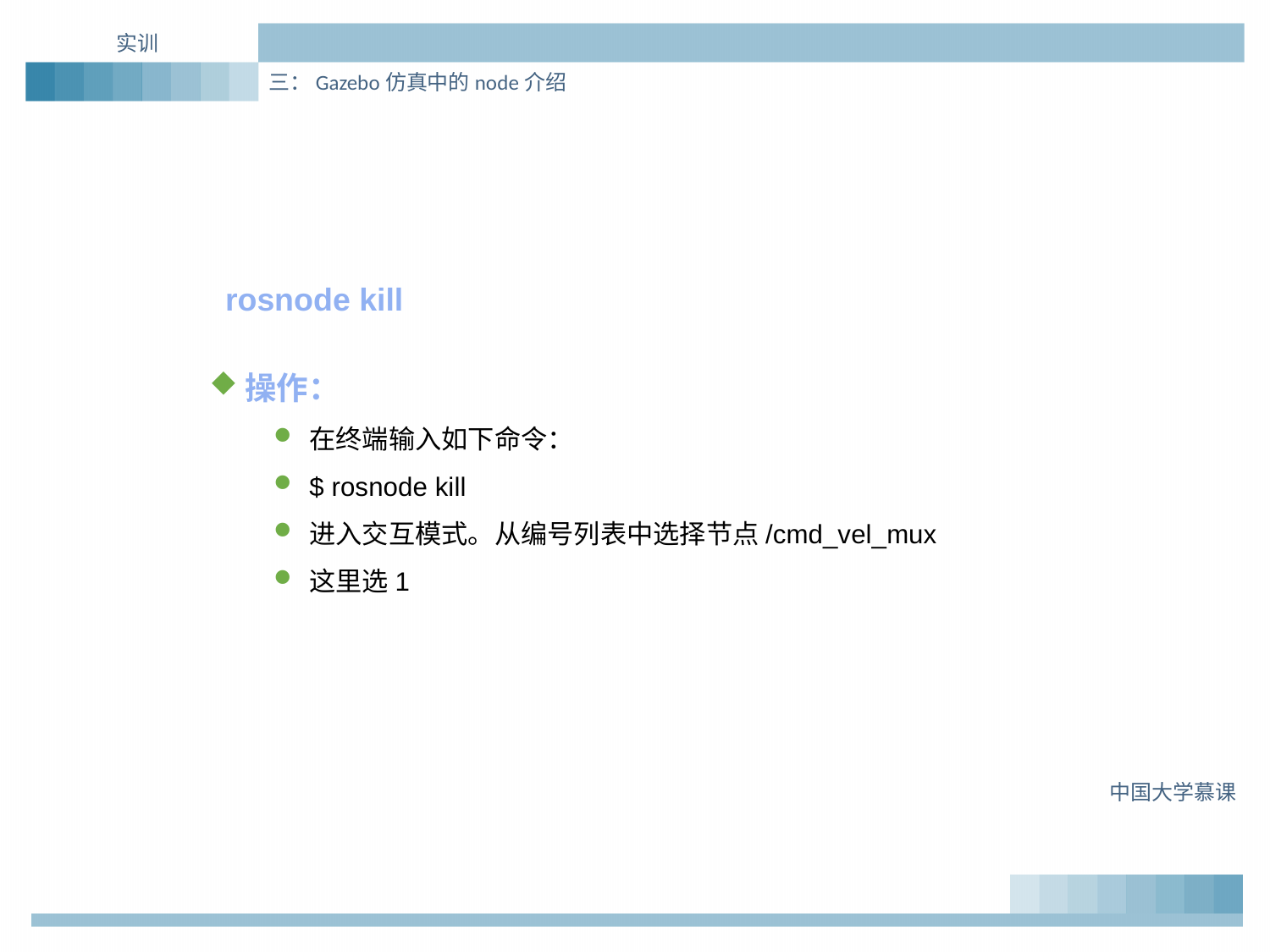

实训
三：Gazebo仿真中的node介绍
rosnode kill

操作：
在终端输入如下命令：
$ rosnode kill
进入交互模式。从编号列表中选择节点/cmd_vel_mux
这里选1

中国大学慕课